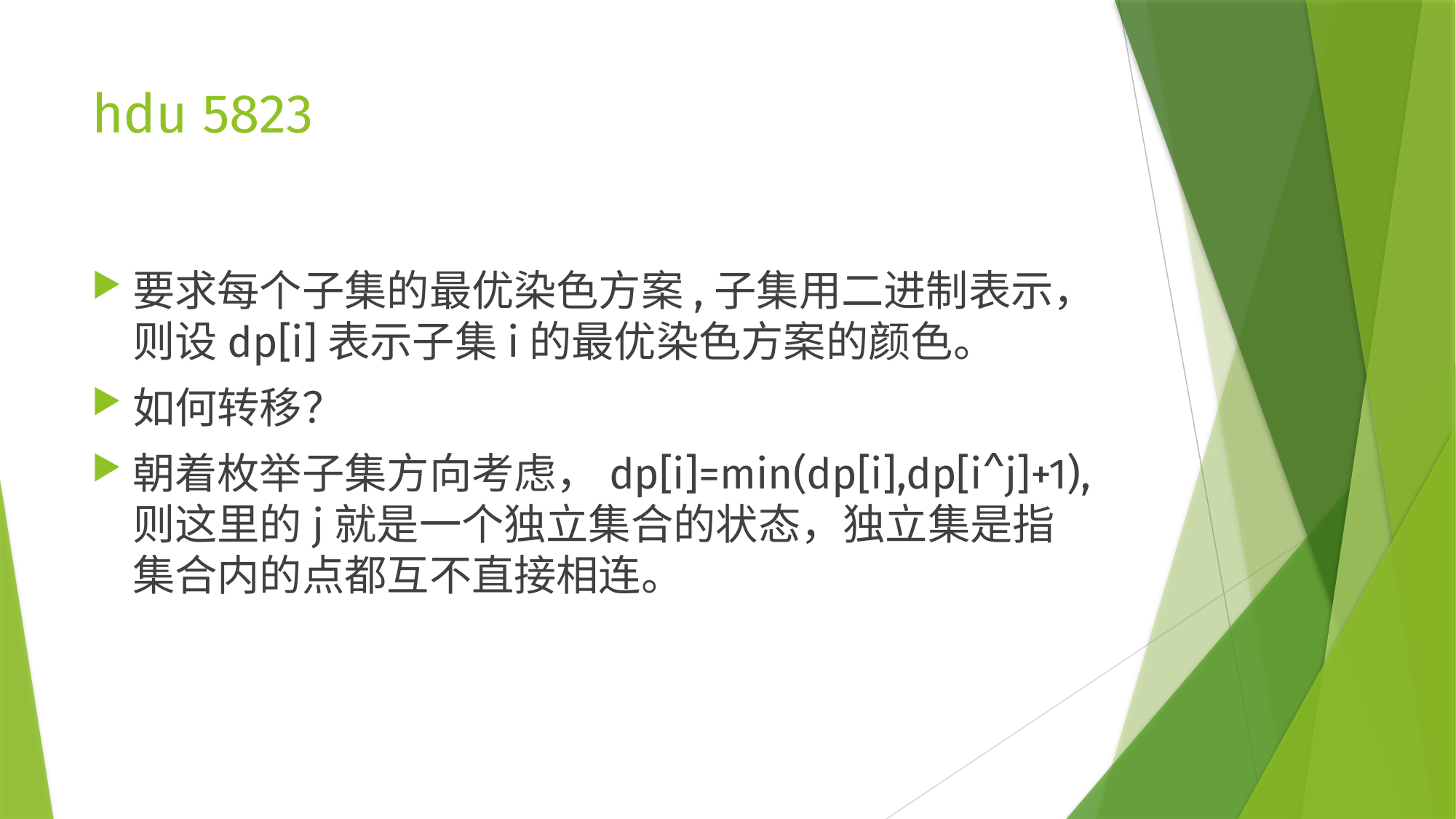

# hdu 5823
要求每个子集的最优染色方案,子集用二进制表示，则设dp[i]表示子集i的最优染色方案的颜色。
如何转移？
朝着枚举子集方向考虑，dp[i]=min(dp[i],dp[i^j]+1),
则这里的j就是一个独立集合的状态，独立集是指集合内的点都互不直接相连。